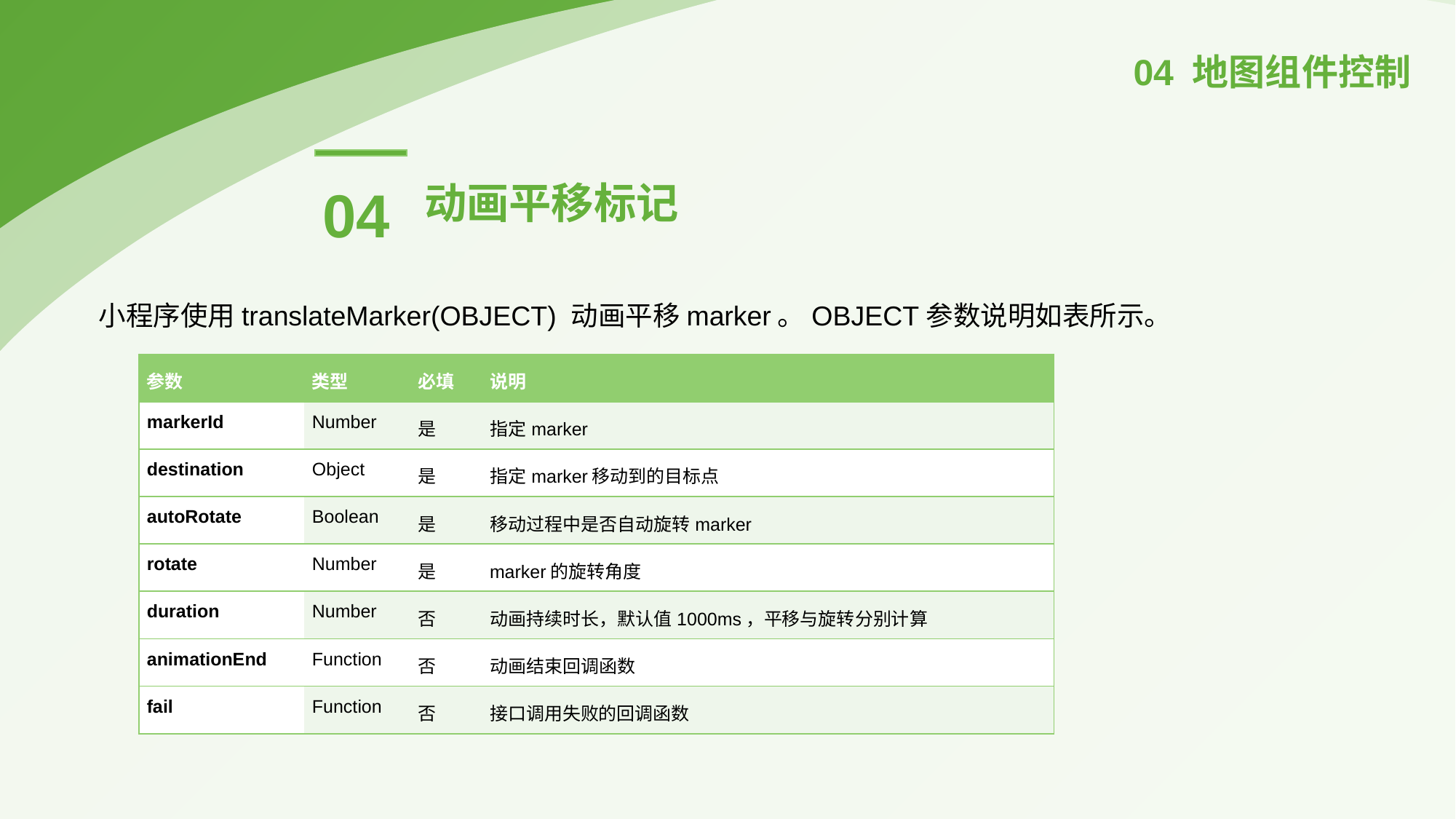

04 地图组件控制
04

动画平移标记
小程序使用translateMarker(OBJECT) 动画平移marker。OBJECT参数说明如表所示。
| 参数 | 类型 | 必填 | 说明 |
| --- | --- | --- | --- |
| markerId | Number | 是 | 指定marker |
| destination | Object | 是 | 指定marker移动到的目标点 |
| autoRotate | Boolean | 是 | 移动过程中是否自动旋转marker |
| rotate | Number | 是 | marker的旋转角度 |
| duration | Number | 否 | 动画持续时长，默认值1000ms，平移与旋转分别计算 |
| animationEnd | Function | 否 | 动画结束回调函数 |
| fail | Function | 否 | 接口调用失败的回调函数 |